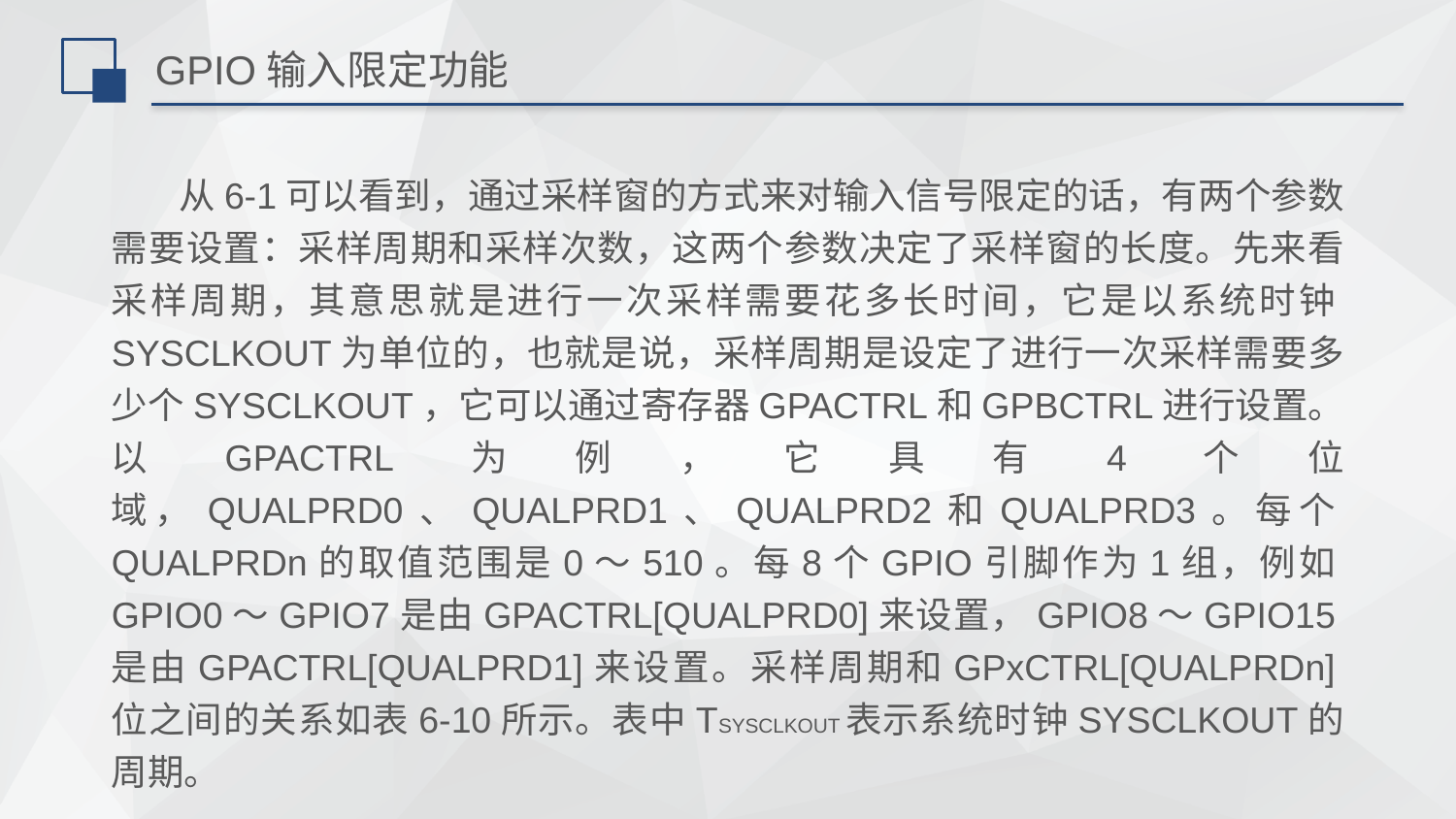

# GPIO输入限定功能
       从6-1可以看到，通过采样窗的方式来对输入信号限定的话，有两个参数需要设置：采样周期和采样次数，这两个参数决定了采样窗的长度。先来看采样周期，其意思就是进行一次采样需要花多长时间，它是以系统时钟SYSCLKOUT为单位的，也就是说，采样周期是设定了进行一次采样需要多少个SYSCLKOUT，它可以通过寄存器GPACTRL和GPBCTRL进行设置。以GPACTRL为例，它具有4个位域，QUALPRD0、QUALPRD1、QUALPRD2和QUALPRD3。每个QUALPRDn的取值范围是0～510。每8个GPIO引脚作为1组，例如GPIO0～GPIO7是由GPACTRL[QUALPRD0]来设置，GPIO8～GPIO15是由GPACTRL[QUALPRD1]来设置。采样周期和GPxCTRL[QUALPRDn]位之间的关系如表6-10所示。表中TSYSCLKOUT表示系统时钟SYSCLKOUT的周期。